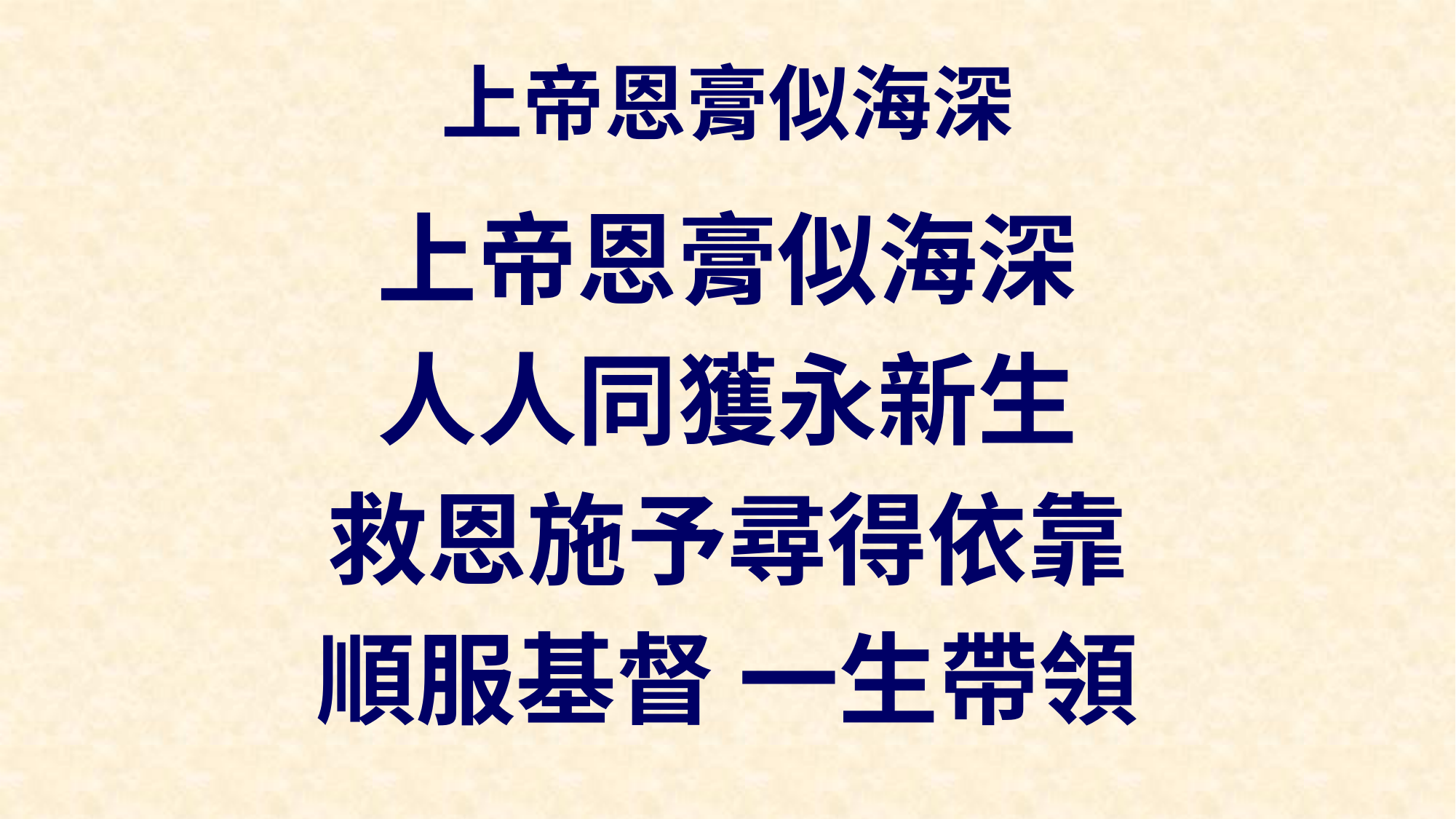

# 上帝恩膏似海深
上帝恩膏似海深
人人同獲永新生
救恩施予尋得依靠
順服基督 一生帶領